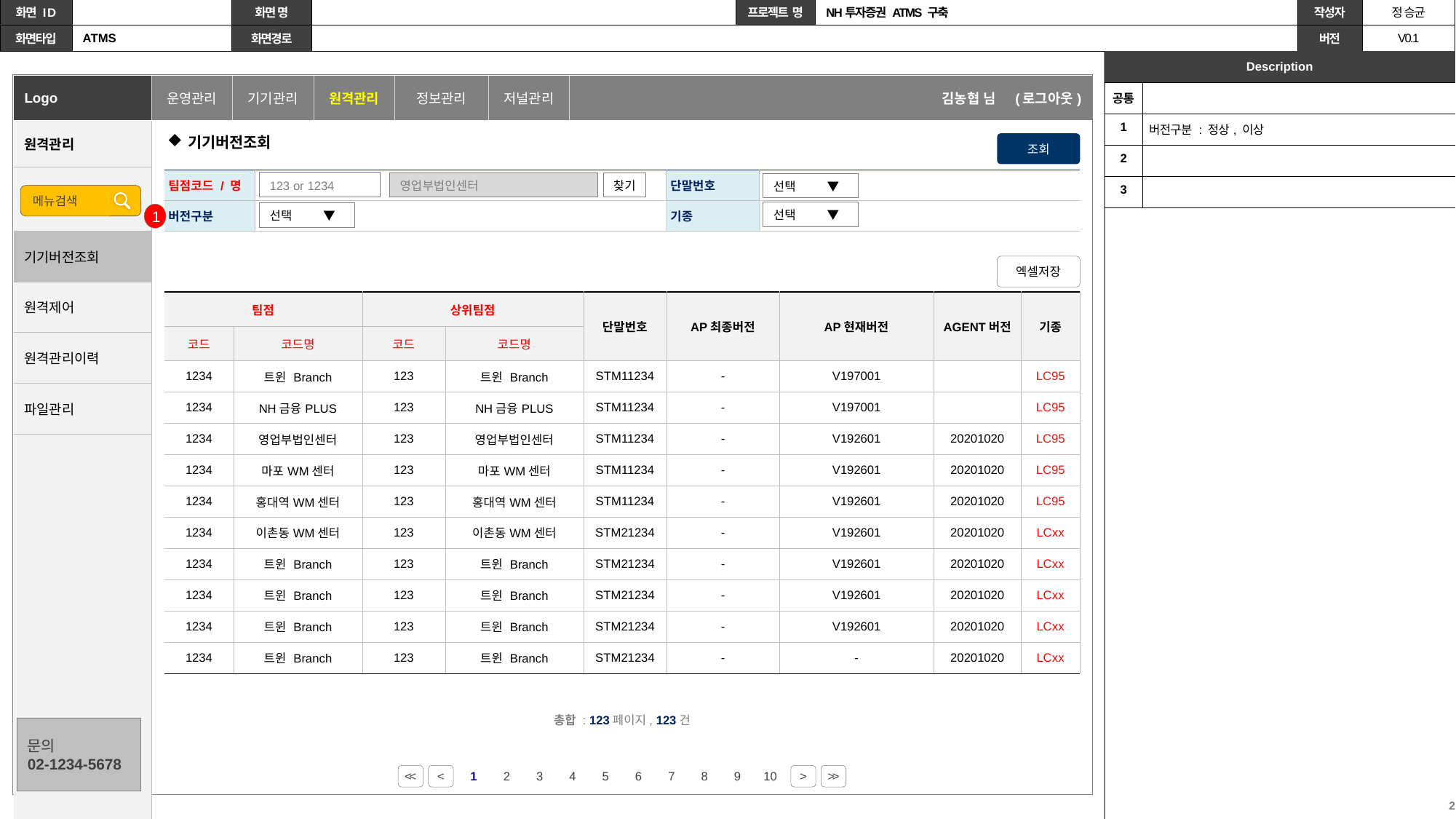

| Description |  |
| --- | --- |
| 공통 |  |
| 1 | 버전구분 : 정상, 이상 |
| 2 |  |
| 3 |  |
| Logo | 운영관리 | 기기관리 | 원격관리 | 정보관리 | 저널관리 |  | 김농협 님 (로그아웃) |
| --- | --- | --- | --- | --- | --- | --- | --- |
| 원격관리 |  |
| --- | --- |
|  |  |
|  |  |
| 기기버전조회 |  |
| 원격제어 |  |
| 원격관리이력 |  |
| 파일관리 |  |
|  |  |
기기버전조회
조회
| 팀점코드 / 명 |  | 단말번호 |  |
| --- | --- | --- | --- |
| 버전구분 |  | 기종 |  |
123 or 1234
영업부법인센터
찾기
선택         ▼
메뉴검색

선택         ▼
선택         ▼
1
엑셀저장
| 팀점 |  | 상위팀점 |  | 단말번호 | AP최종버전 | AP현재버전 | AGENT버전 | 기종 |
| --- | --- | --- | --- | --- | --- | --- | --- | --- |
| 코드 | 코드명 | 코드 | 코드명 |  |  |  |  |  |
| 1234 | 트윈 Branch | 123 | 트윈 Branch | STM11234 | - | V197001 |  | LC95 |
| 1234 | NH금융PLUS | 123 | NH금융PLUS | STM11234 | - | V197001 |  | LC95 |
| 1234 | 영업부법인센터 | 123 | 영업부법인센터 | STM11234 | - | V192601 | 20201020 | LC95 |
| 1234 | 마포WM센터 | 123 | 마포WM센터 | STM11234 | - | V192601 | 20201020 | LC95 |
| 1234 | 홍대역WM센터 | 123 | 홍대역WM센터 | STM11234 | - | V192601 | 20201020 | LC95 |
| 1234 | 이촌동WM센터 | 123 | 이촌동WM센터 | STM21234 | - | V192601 | 20201020 | LCxx |
| 1234 | 트윈 Branch | 123 | 트윈 Branch | STM21234 | - | V192601 | 20201020 | LCxx |
| 1234 | 트윈 Branch | 123 | 트윈 Branch | STM21234 | - | V192601 | 20201020 | LCxx |
| 1234 | 트윈 Branch | 123 | 트윈 Branch | STM21234 | - | V192601 | 20201020 | LCxx |
| 1234 | 트윈 Branch | 123 | 트윈 Branch | STM21234 | - | - | 20201020 | LCxx |
총합 : 123페이지, 123건
문의
02-1234-5678
<<
<
1
2
3
4
5
6
7
8
9
10
>
>>